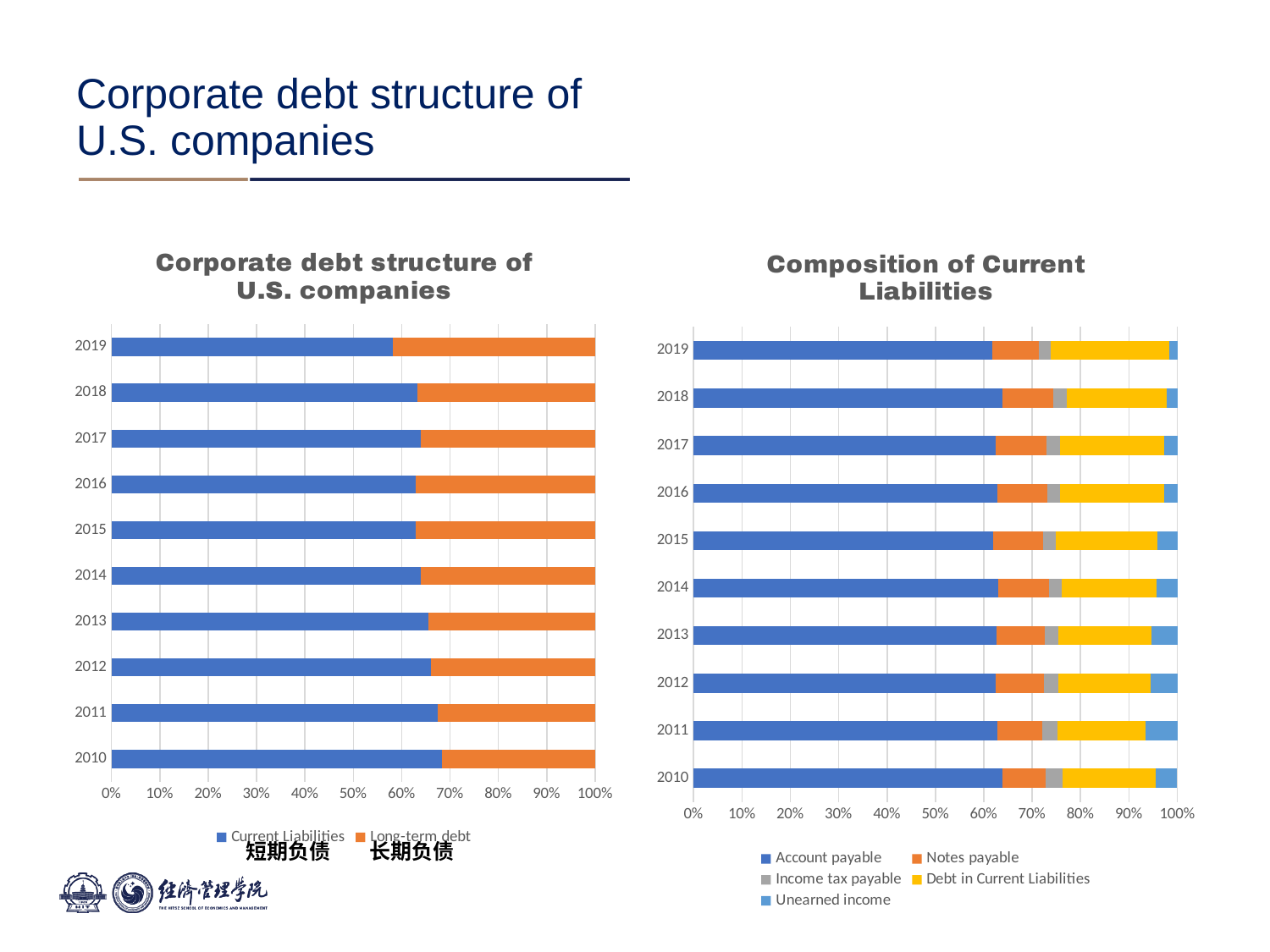

# Corporate debt structure of U.S. companies

### Chart: Corporate debt structure of U.S. companies

| Category |  |  |
|---|---|---|
| 2010 | 0.55264393 | 0.25671009 |
| 2011 | 0.54631138 | 0.26446349 |
| 2012 | 0.53589718 | 0.27447889 |
| 2013 | 0.53454946 | 0.28203096 |
| 2014 | 0.52098103 | 0.29344773 |
| 2015 | 0.51479059 | 0.30305481 |
| 2016 | 0.51363175 | 0.3032265 |
| 2017 | 0.52779668 | 0.29852639 |
| 2018 | 0.52716243 | 0.30524533 |
| 2019 | 0.48502499 | 0.34833408 |

### Chart: Composition of Current Liabilities

| Category |  |  |  |  |  |
|---|---|---|---|---|---|
| 2010 | 0.23190552 | 0.03239639 | 0.01259071 | 0.06947531 | 0.01637664 |
| 2011 | 0.22915057 | 0.03412997 | 0.01178362 | 0.06626046 | 0.02394745 |
| 2012 | 0.22622207 | 0.03631616 | 0.01059351 | 0.06901778 | 0.02003417 |
| 2013 | 0.22313322 | 0.03544591 | 0.00986229 | 0.06834796 | 0.01902318 |
| 2014 | 0.21546887 | 0.03566178 | 0.00919792 | 0.06692344 | 0.01461719 |
| 2015 | 0.21056086 | 0.03532772 | 0.00851209 | 0.07151615 | 0.01409728 |
| 2016 | 0.20800113 | 0.03453432 | 0.00876915 | 0.0711829 | 0.00895494 |
| 2017 | 0.21040474 | 0.03527317 | 0.00956245 | 0.07220117 | 0.00943499 |
| 2018 | 0.2107243 | 0.03471789 | 0.00931305 | 0.06824776 | 0.00717369 |
| 2019 | 0.19347919 | 0.03006673 | 0.0077889 | 0.07636312 | 0.0052483 |
短期负债        长期负债